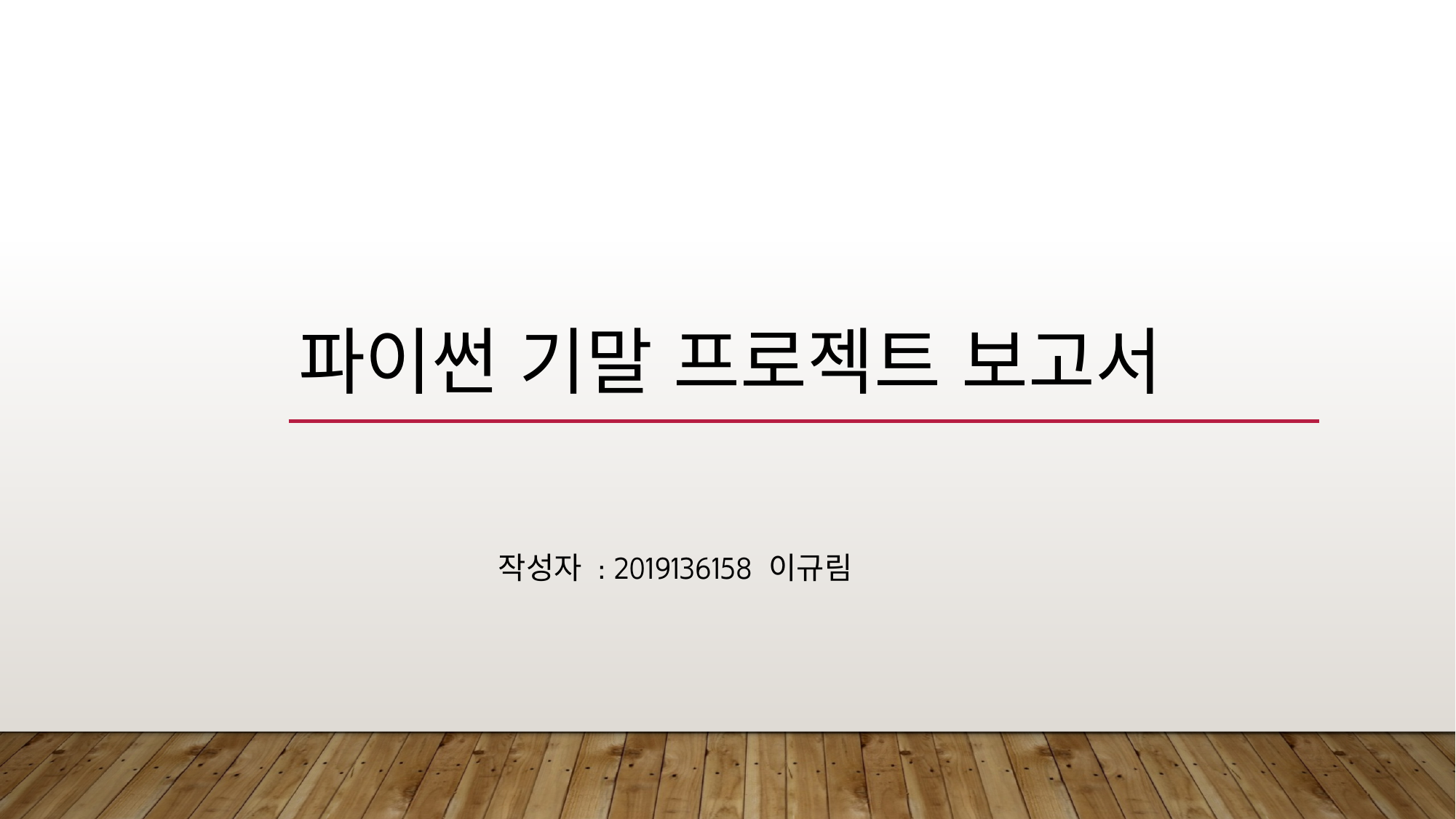

# 파이썬 기말 프로젝트 보고서
작성자 : 2019136158 이규림